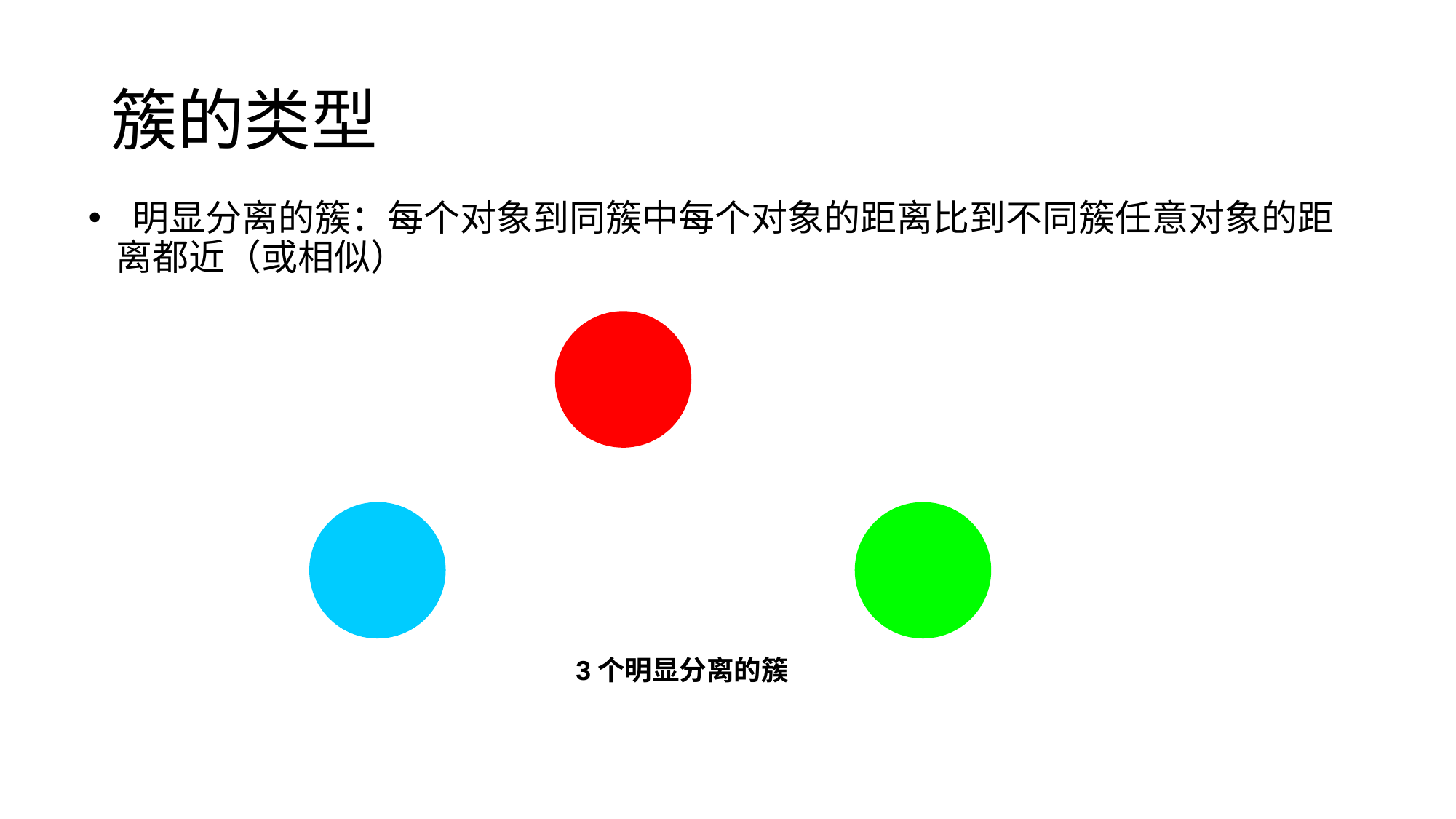

# 簇的类型
 明显分离的簇：每个对象到同簇中每个对象的距离比到不同簇任意对象的距离都近（或相似）

3个明显分离的簇